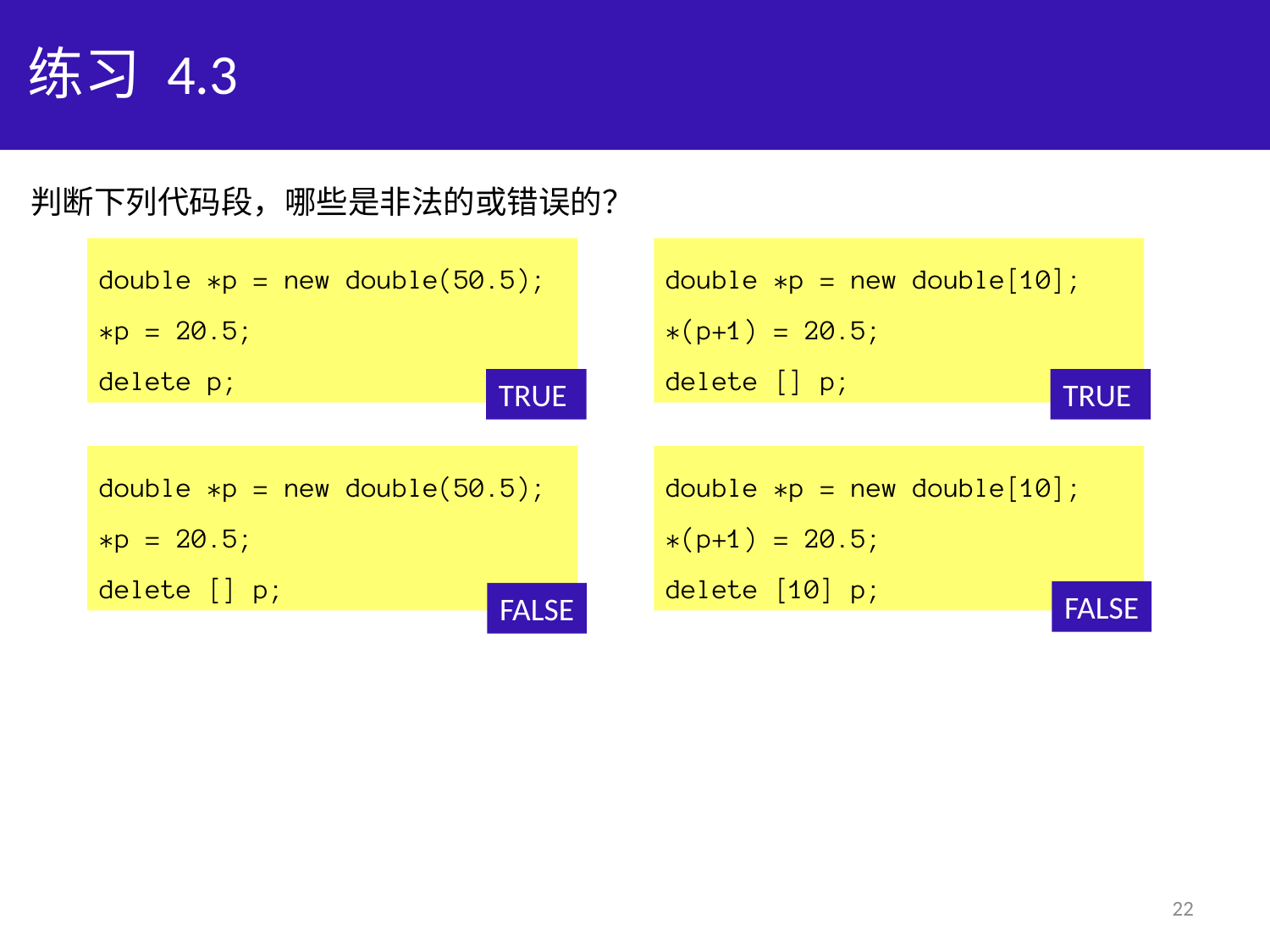

# 练习 4.3
判断下列代码段，哪些是非法的或错误的？
double *p = new double(50.5);
*p = 20.5;
delete p;
double *p = new double[10];
*(p+1) = 20.5;
delete [] p;
TRUE
TRUE
double *p = new double[10];
*(p+1) = 20.5;
delete [10] p;
double *p = new double(50.5);
*p = 20.5;
delete [] p;
FALSE
FALSE
22